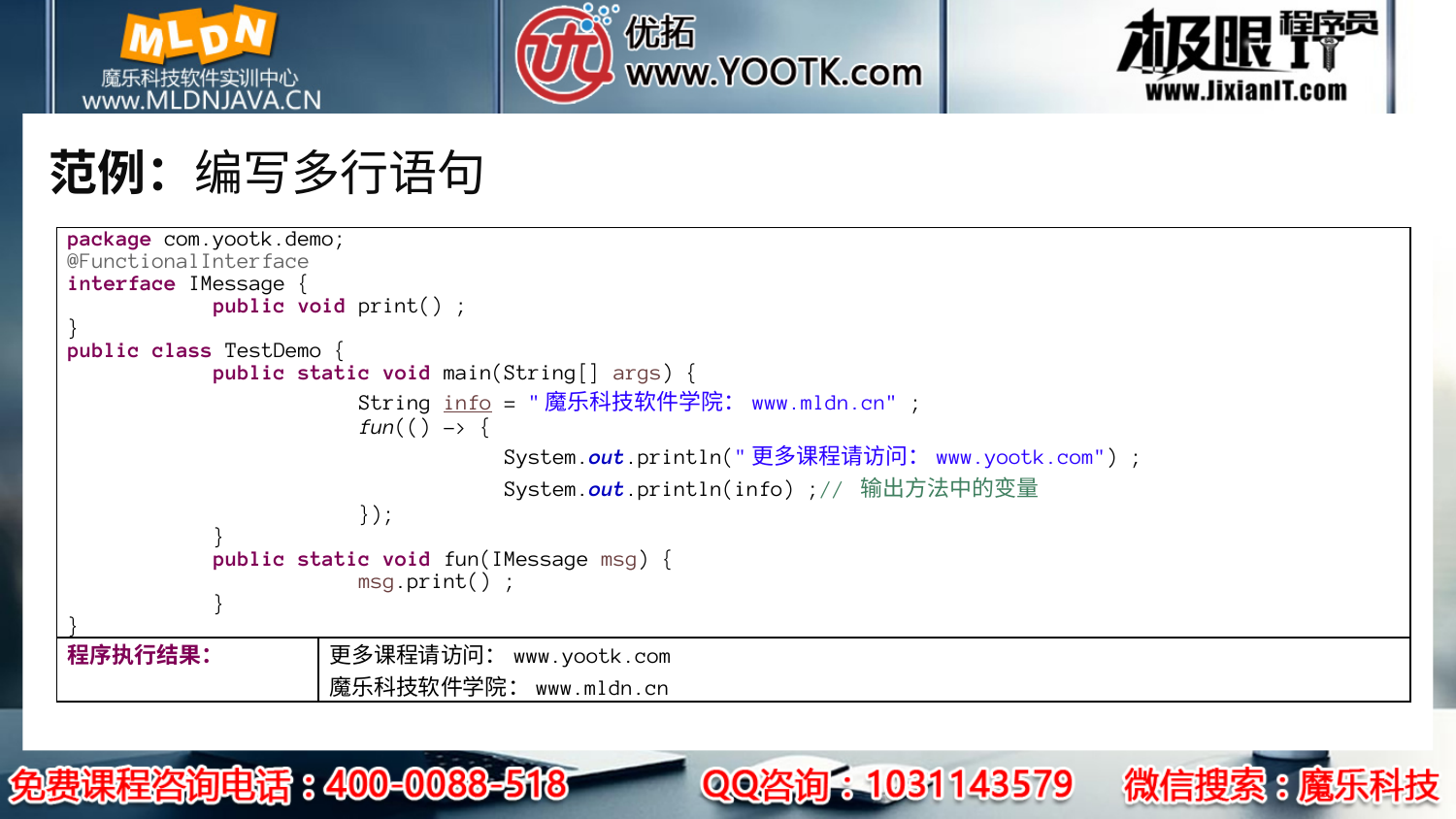

# 范例：编写多行语句
| package com.yootk.demo; @FunctionalInterface interface IMessage { public void print() ; } public class TestDemo { public static void main(String[] args) { String info = "魔乐科技软件学院：www.mldn.cn" ; fun(() -> { System.out.println("更多课程请访问：www.yootk.com") ; System.out.println(info) ;// 输出方法中的变量 }); } public static void fun(IMessage msg) { msg.print() ; } } |  |
| --- | --- |
| 程序执行结果： | 更多课程请访问：www.yootk.com 魔乐科技软件学院：www.mldn.cn |